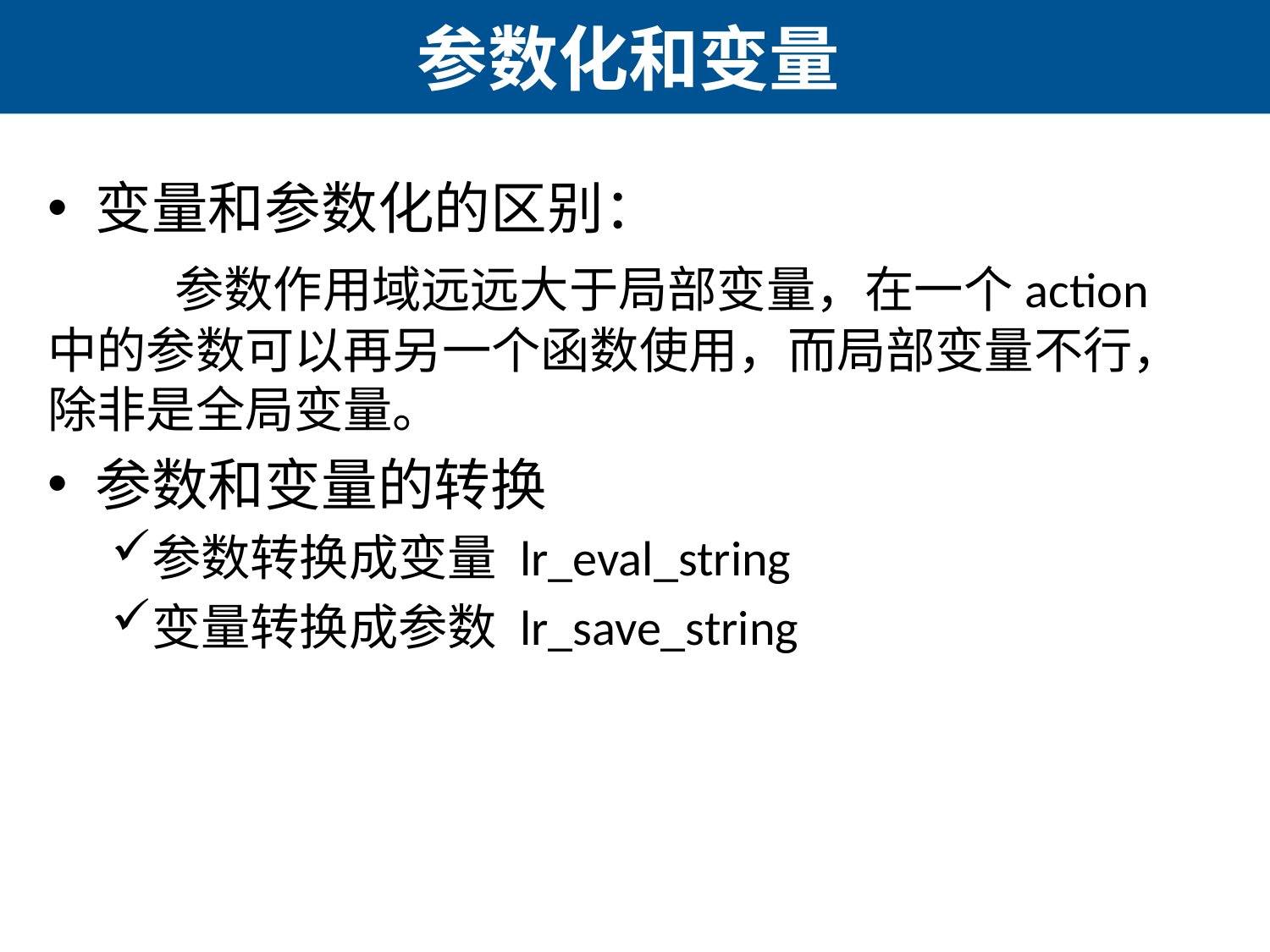

# 参数化和变量
变量和参数化的区别：
 	参数作用域远远大于局部变量，在一个action中的参数可以再另一个函数使用，而局部变量不行，除非是全局变量。
参数和变量的转换
参数转换成变量 lr_eval_string
变量转换成参数 lr_save_string